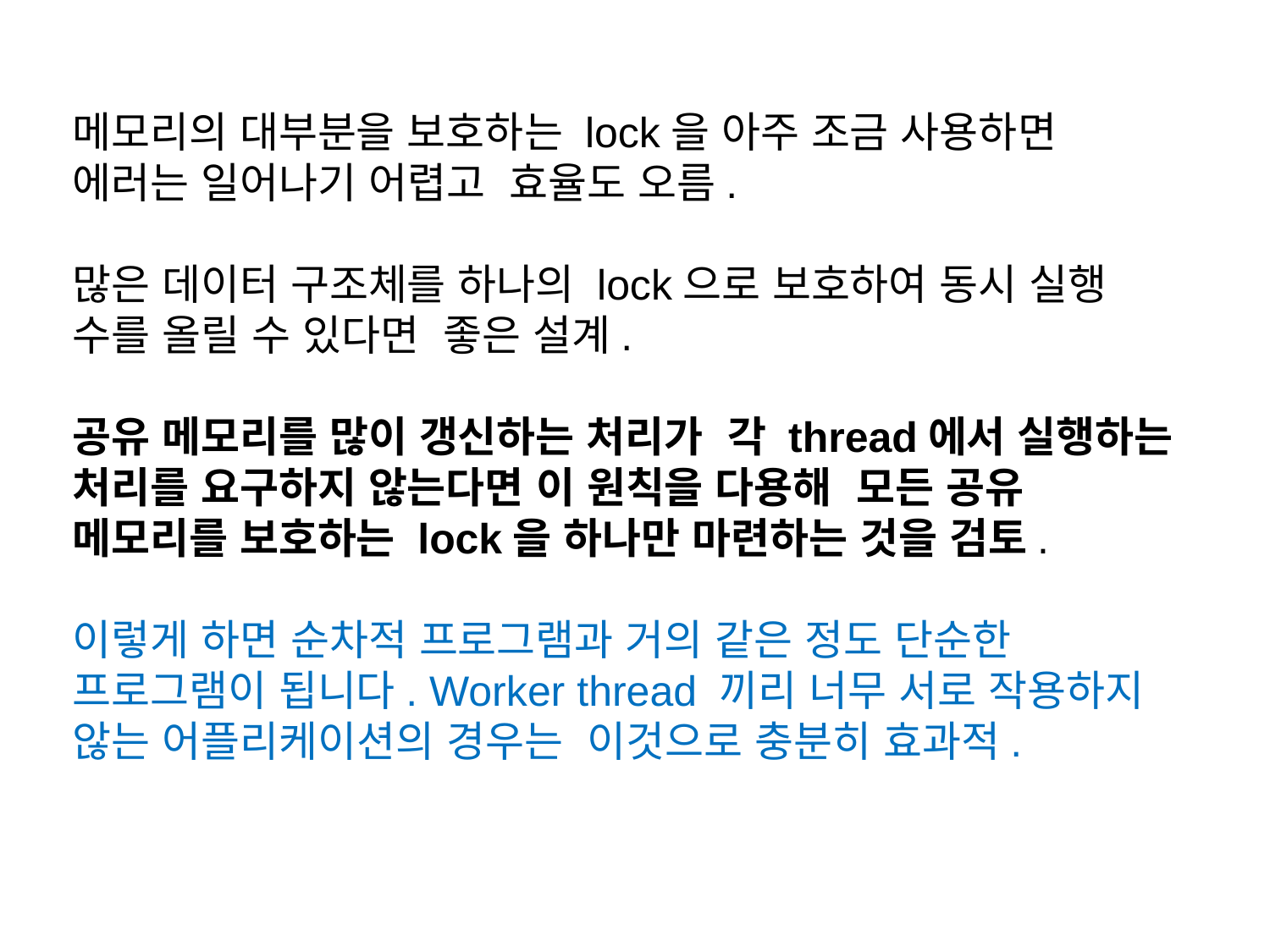

메모리의 대부분을 보호하는 lock을 아주 조금 사용하면  에러는 일어나기 어렵고  효율도 오름.

많은 데이터 구조체를 하나의 lock으로 보호하여 동시 실행 수를 올릴 수 있다면  좋은 설계.

공유 메모리를 많이 갱신하는 처리가  각 thread에서 실행하는 처리를 요구하지 않는다면 이 원칙을 다용해  모든 공유 메모리를 보호하는 lock을 하나만 마련하는 것을 검토.

이렇게 하면 순차적 프로그램과 거의 같은 정도 단순한 프로그램이 됩니다. Worker thread 끼리 너무 서로 작용하지 않는 어플리케이션의 경우는  이것으로 충분히 효과적.